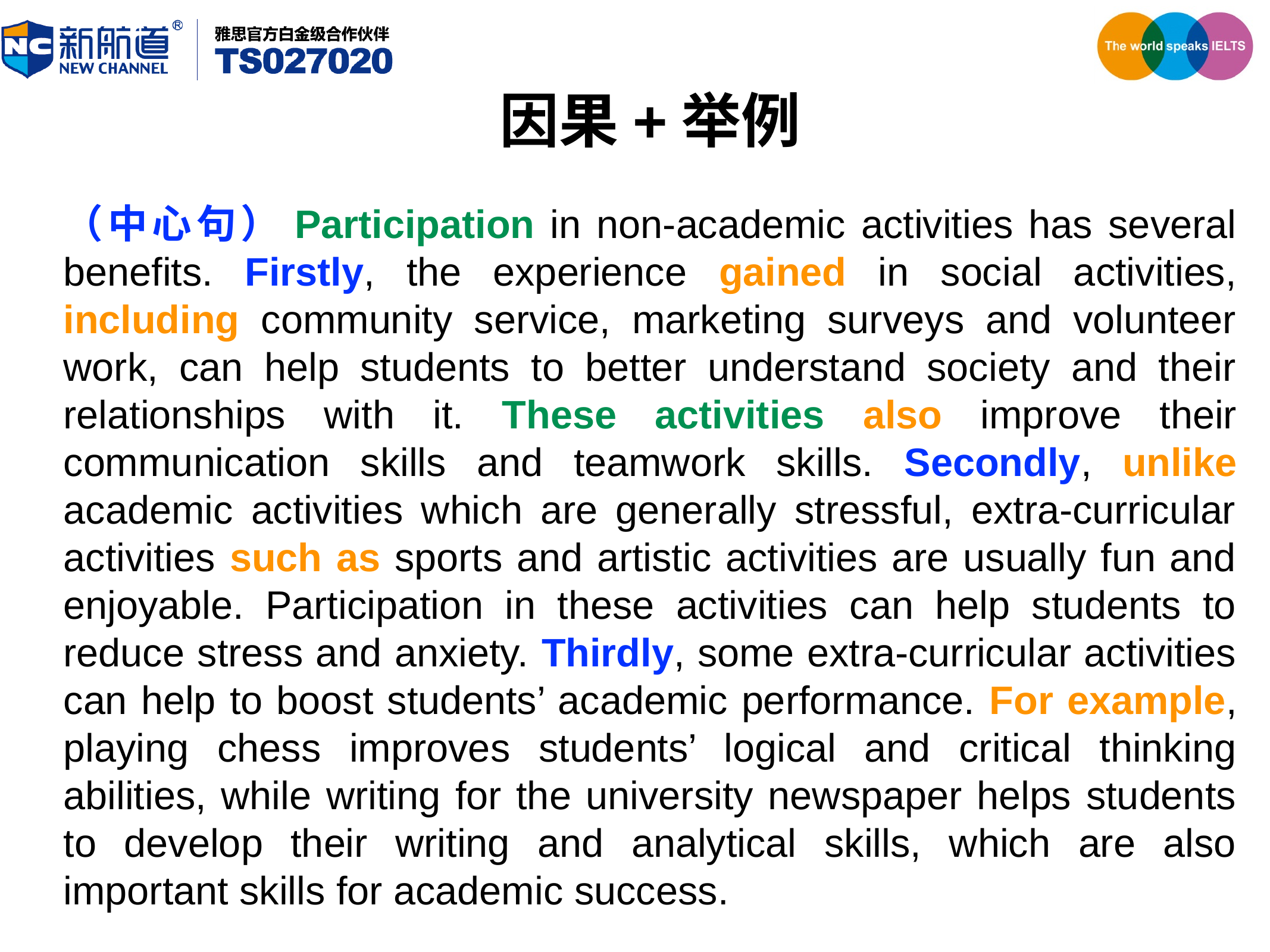

因果+举例
（中心句）Participation in non-academic activities has several benefits. Firstly, the experience gained in social activities, including community service, marketing surveys and volunteer work, can help students to better understand society and their relationships with it. These activities also improve their communication skills and teamwork skills. Secondly, unlike academic activities which are generally stressful, extra-curricular activities such as sports and artistic activities are usually fun and enjoyable. Participation in these activities can help students to reduce stress and anxiety. Thirdly, some extra-curricular activities can help to boost students’ academic performance. For example, playing chess improves students’ logical and critical thinking abilities, while writing for the university newspaper helps students to develop their writing and analytical skills, which are also important skills for academic success.